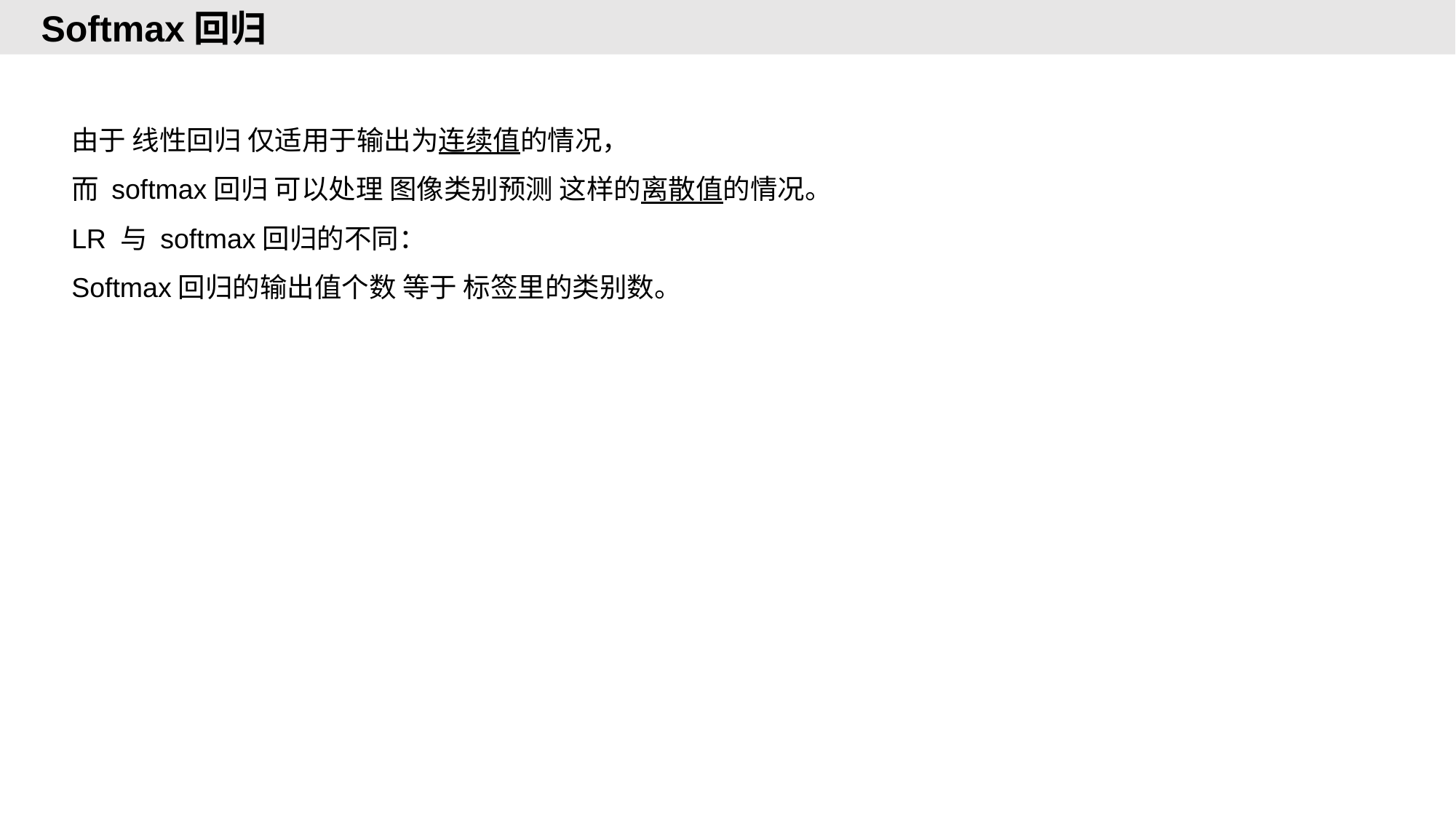

Softmax回归
由于 线性回归 仅适用于输出为连续值的情况，
而 softmax回归 可以处理 图像类别预测 这样的离散值的情况。
LR 与 softmax回归的不同：
Softmax回归的输出值个数 等于 标签里的类别数。